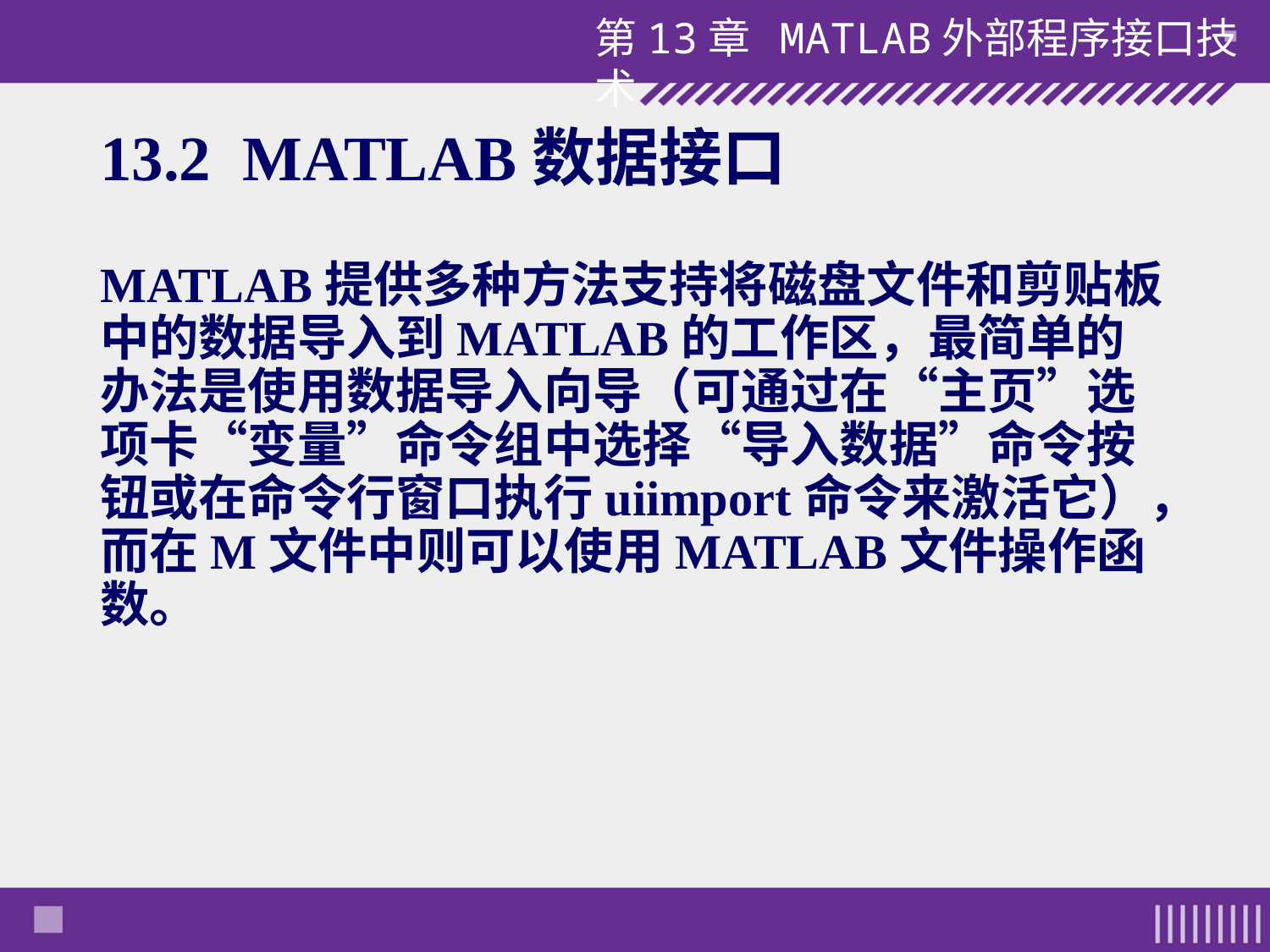

# 13.2  MATLAB数据接口
MATLAB提供多种方法支持将磁盘文件和剪贴板中的数据导入到MATLAB的工作区，最简单的办法是使用数据导入向导（可通过在“主页”选项卡“变量”命令组中选择“导入数据”命令按钮或在命令行窗口执行uiimport命令来激活它），而在M文件中则可以使用MATLAB文件操作函数。